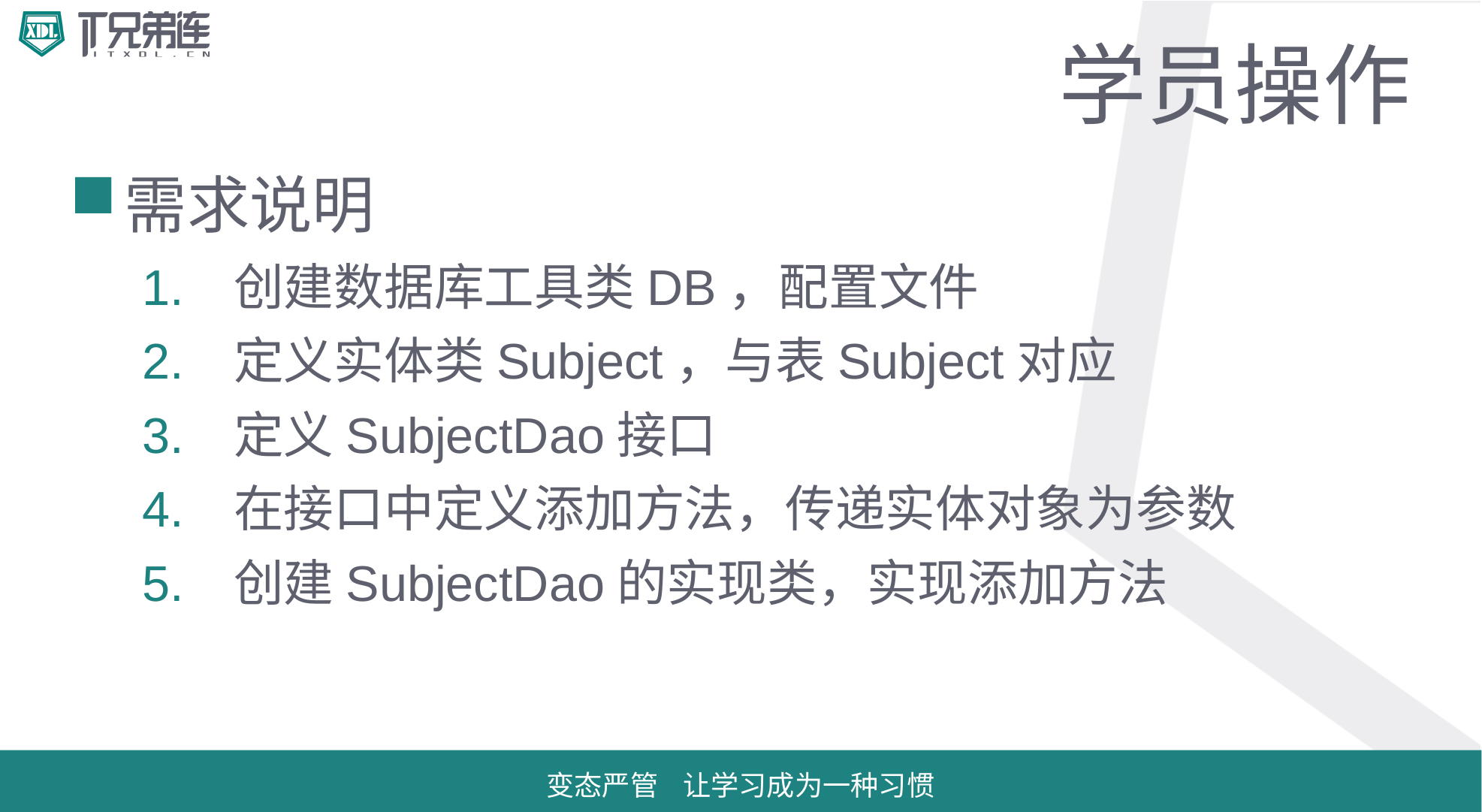

# 学员操作
需求说明
创建数据库工具类DB，配置文件
定义实体类Subject，与表Subject对应
定义SubjectDao接口
在接口中定义添加方法，传递实体对象为参数
创建SubjectDao的实现类，实现添加方法